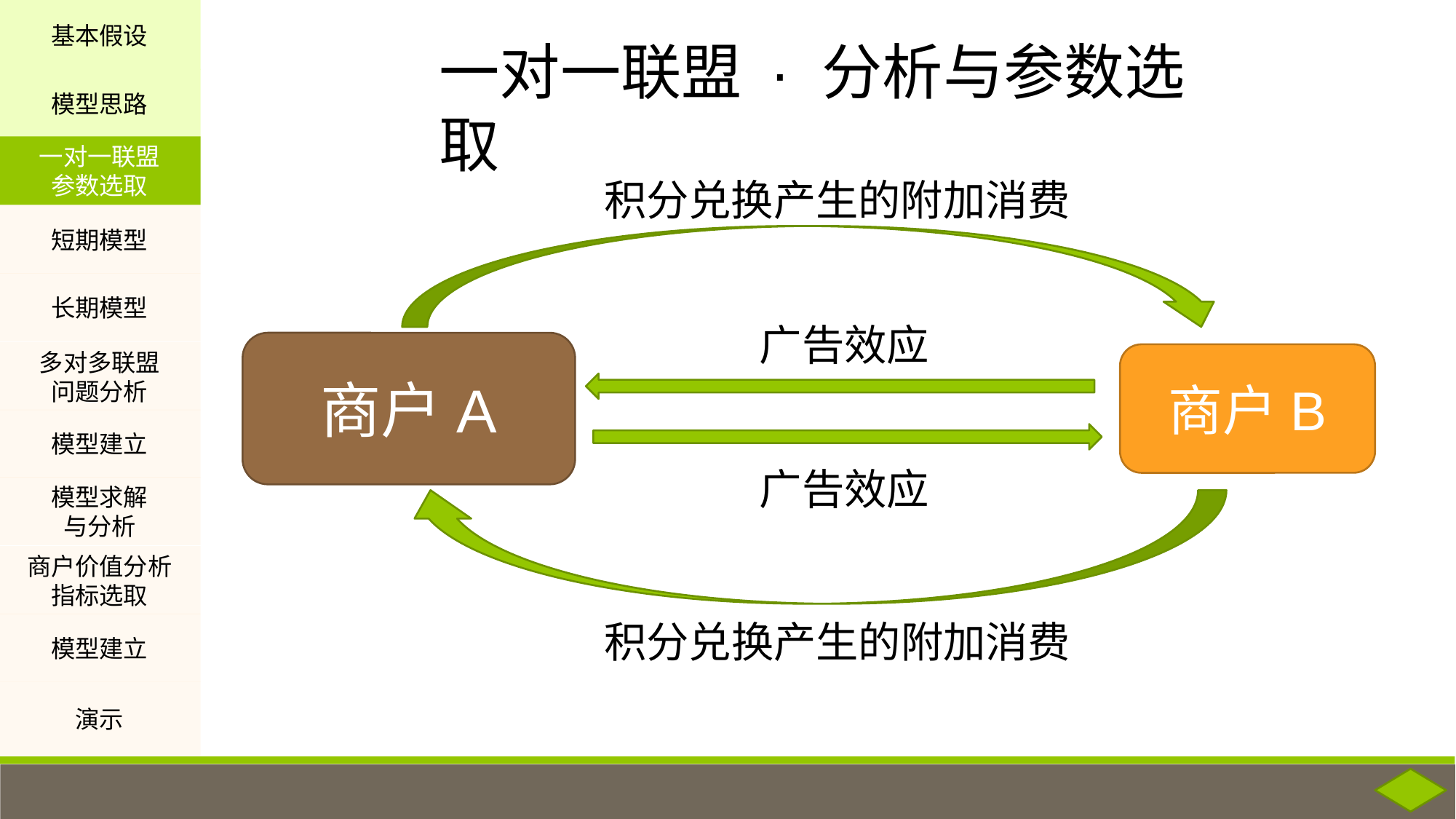

基本假设
一对一联盟 · 分析与参数选取
模型思路
一对一联盟
参数选取
积分兑换产生的附加消费
短期模型

长期模型
广告效应
商户A
多对多联盟
问题分析
商户B

模型建立

广告效应
模型求解
与分析

商户价值分析
指标选取
积分兑换产生的附加消费
模型建立
演示